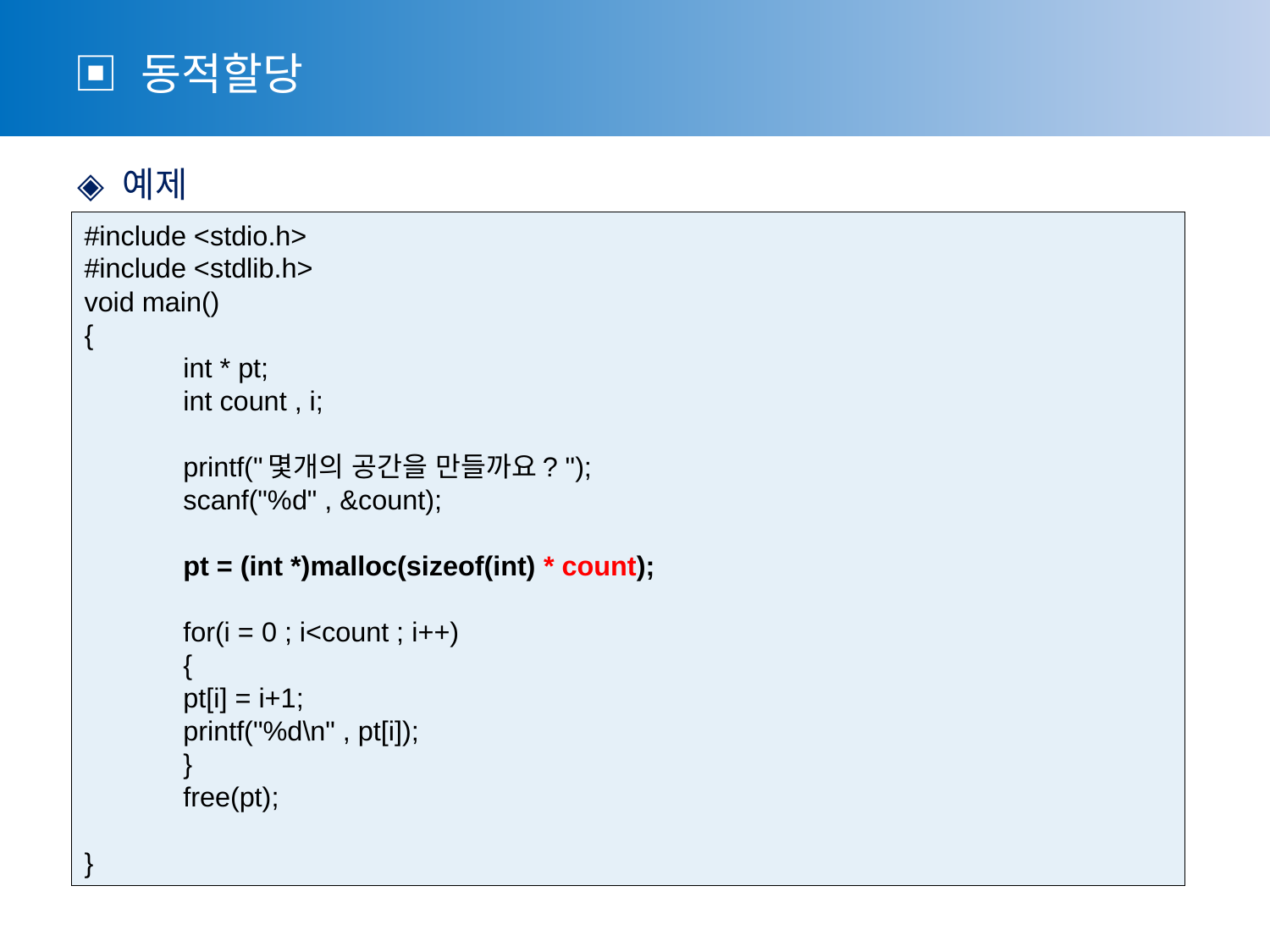

▣ 동적할당
 ◈ 예제
#include <stdio.h>
#include <stdlib.h>
void main()
{
	int * pt;
	int count , i;

	printf("몇개의 공간을 만들까요? ");
	scanf("%d" , &count);

	pt = (int *)malloc(sizeof(int) * count);

	for(i = 0 ; i<count ; i++)
	{
		pt[i] = i+1;
		printf("%d\n" , pt[i]);
	}
	free(pt);

}